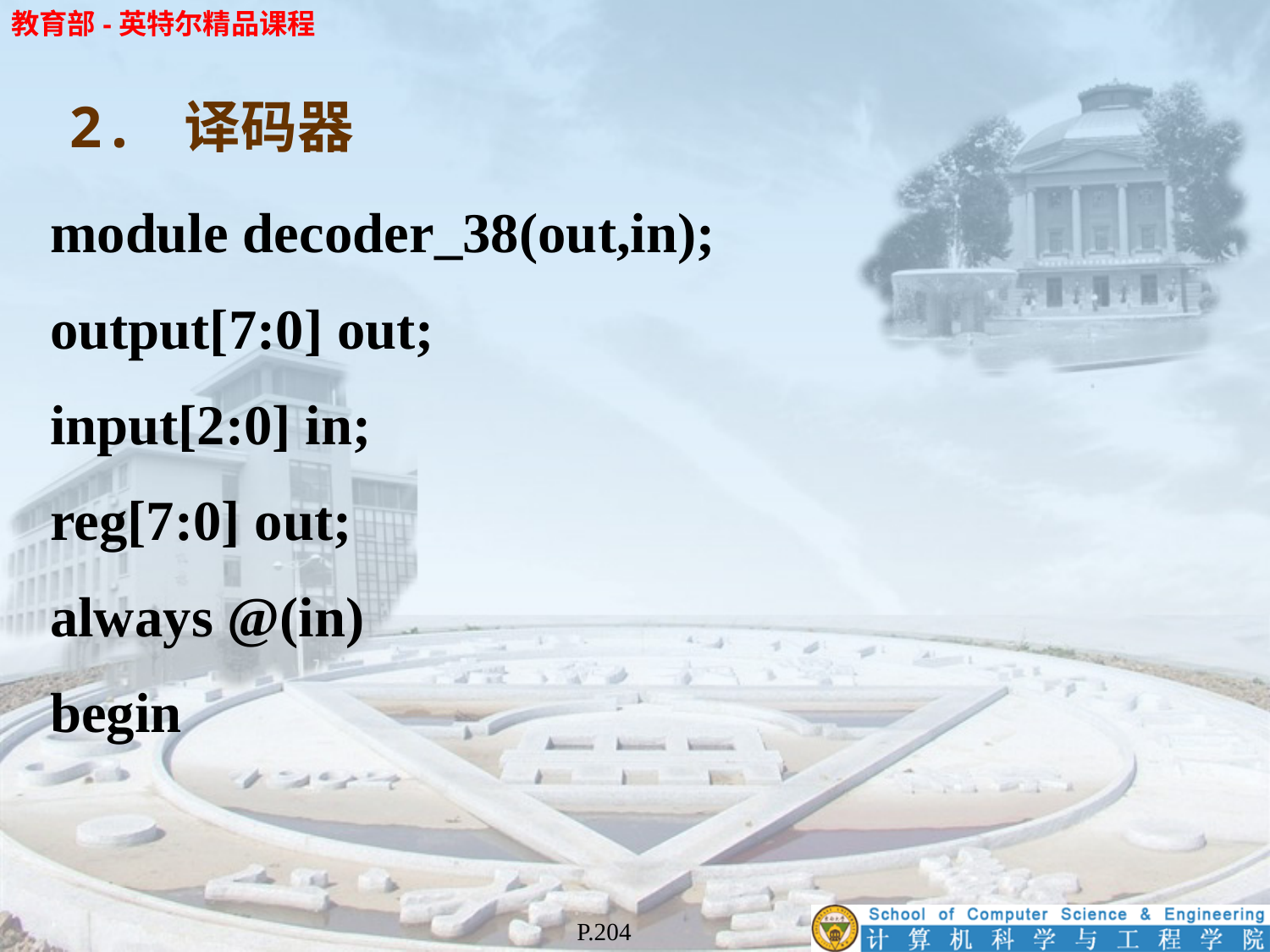

2. 译码器
module decoder_38(out,in);
output[7:0] out;
input[2:0] in;
reg[7:0] out;
always @(in)
begin
P.204